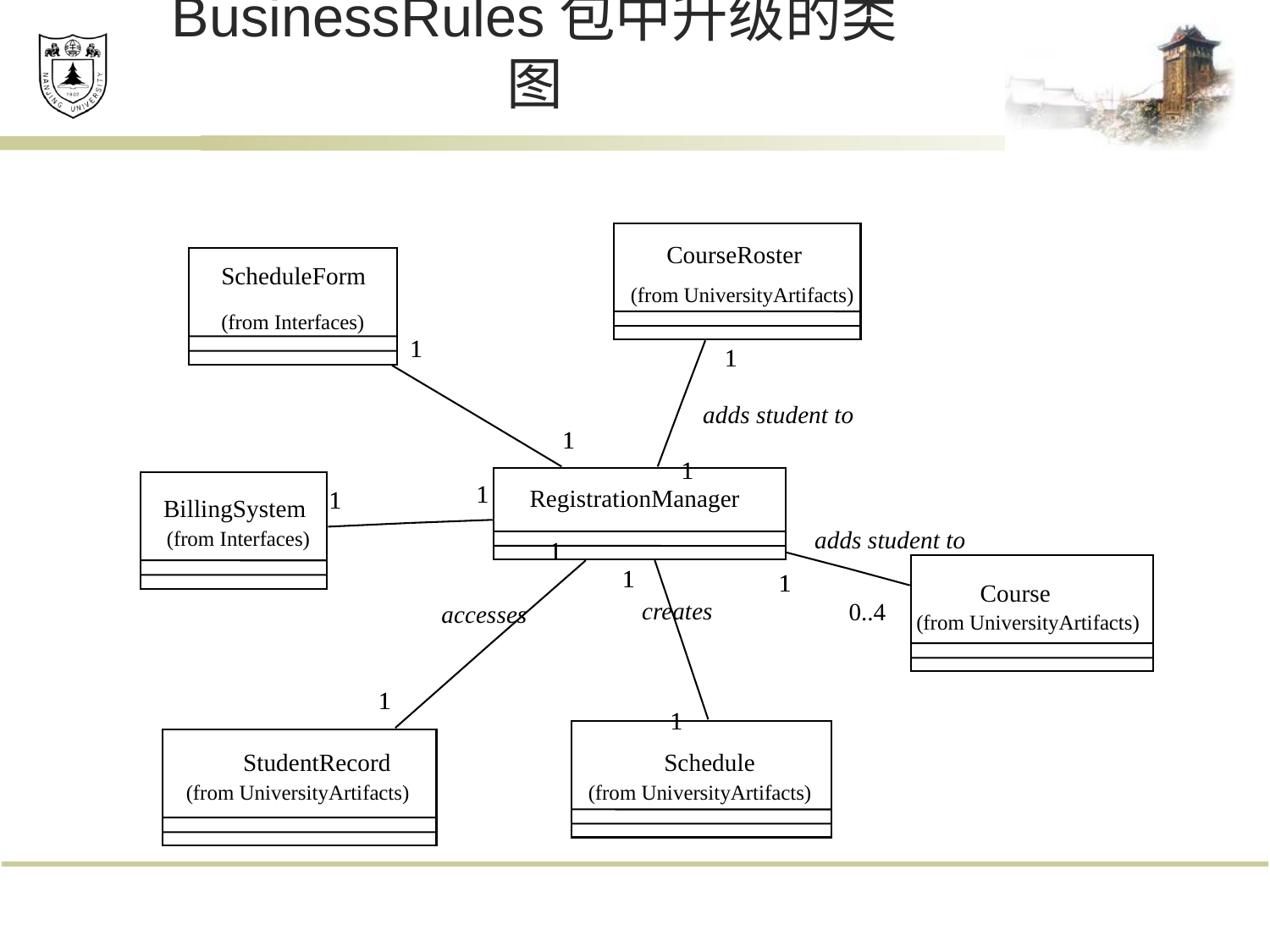

# BusinessRules包中升级的类图

CourseRoster

ScheduleForm
(from UniversityArtifacts)
(from Interfaces)
1
1
1
1

adds student to

1
1
1
1

1
1
RegistrationManager
1
1
BillingSystem
adds student to
(from Interfaces)

1
1

1
1

1
1

Course
creates
0..4
accesses
(from UniversityArtifacts)

1
1
1
1

StudentRecord
Schedule
(from UniversityArtifacts)
(from UniversityArtifacts)